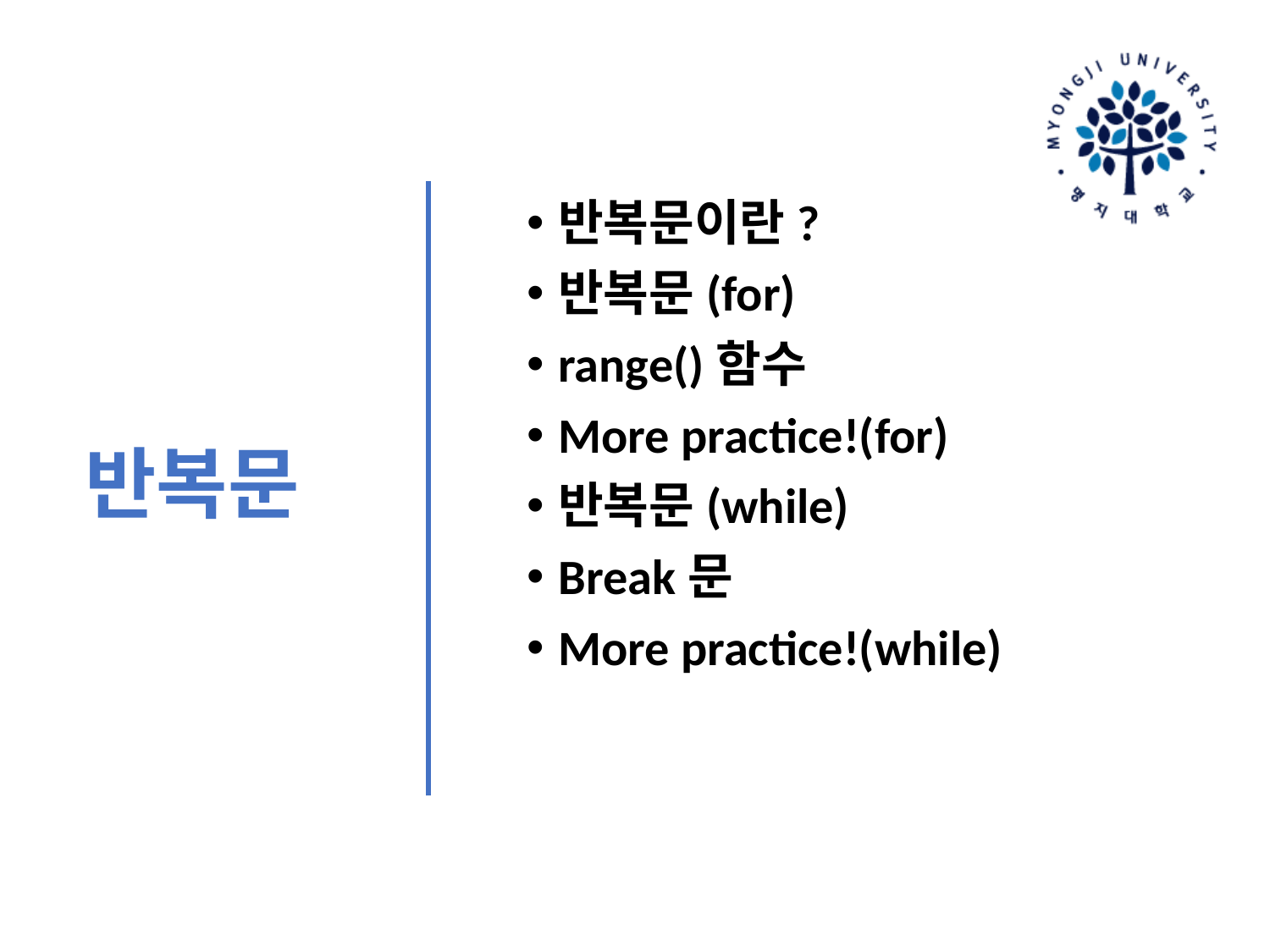

반복문이란?
반복문(for)
range()함수
More practice!(for)
반복문(while)
Break문
More practice!(while)
# 반복문